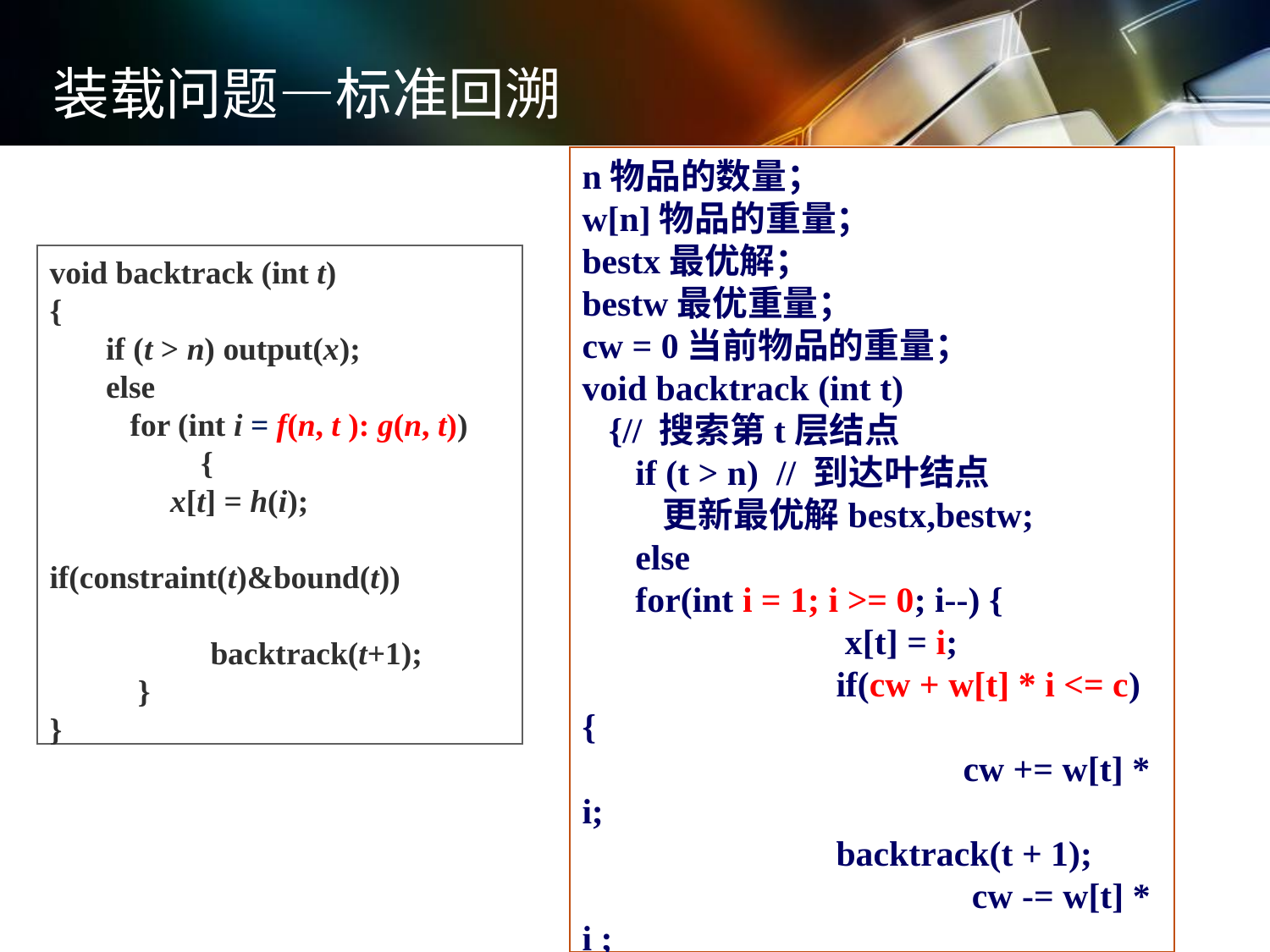

装载问题—标准回溯
n物品的数量；
w[n]物品的重量；
bestx最优解；
bestw最优重量；
cw = 0当前物品的重量；
void backtrack (int t)
   {// 搜索第t层结点
      if (t > n)  // 到达叶结点
         更新最优解bestx,bestw;
      else
      for(int i = 1; i >= 0; i--) {
		 x[t] = i;
		if(cw + w[t] * i <= c) {
			cw += w[t] * i;
         		backtrack(t + 1);
			 cw -= w[t] * i ;
		}
      }
}
void backtrack (int t)
{
       if (t > n) output(x);
       else
          for (int i = f(n, t ): g(n, t))
	   {
               x[t] = h(i);
              if(constraint(t)&bound(t))
                    backtrack(t+1);
           }
}